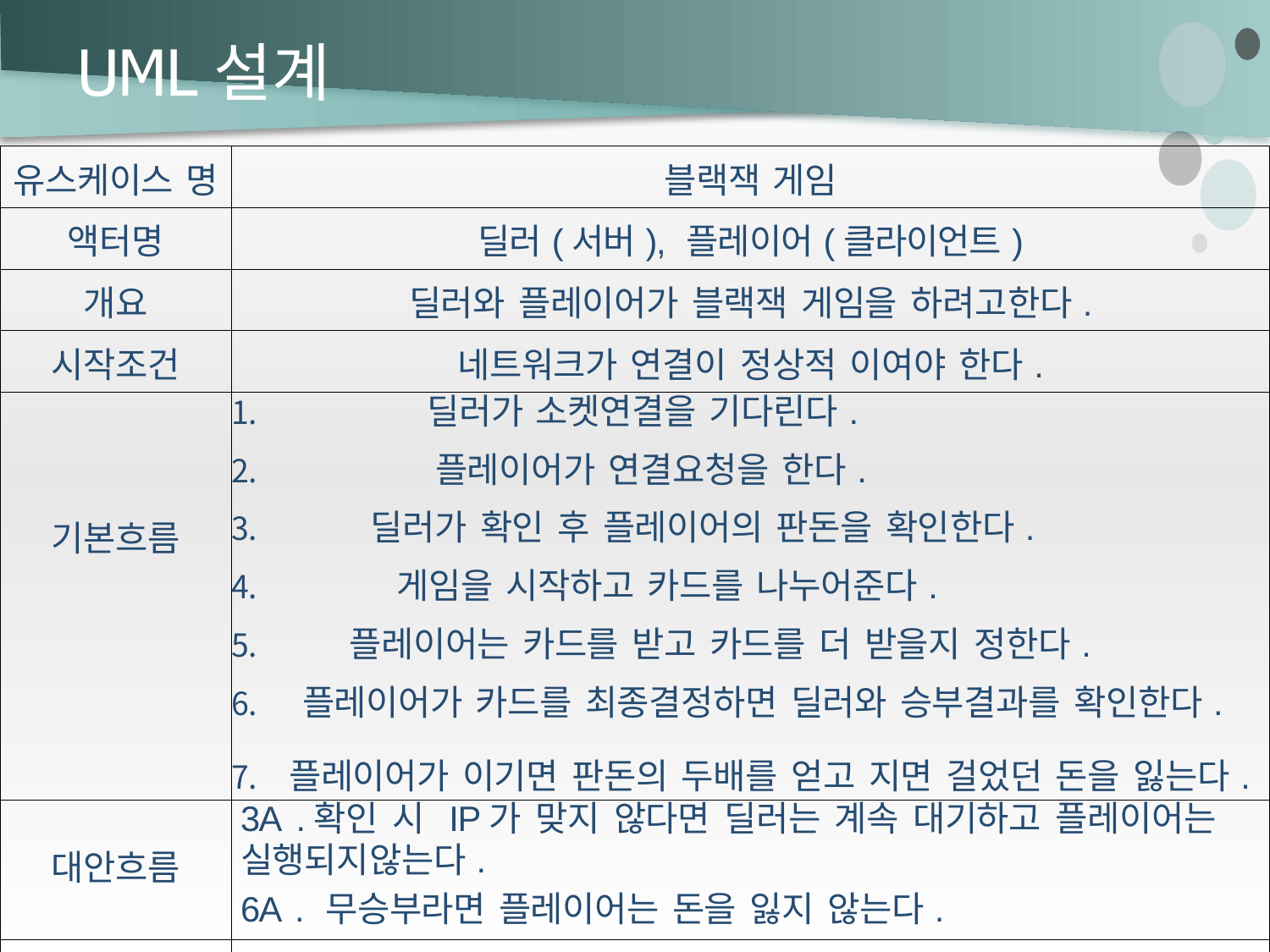

# UML설계
| 유스케이스 명 | 블랙잭 게임 |
| --- | --- |
| 액터명 | 딜러(서버), 플레이어(클라이언트) |
| 개요 | 딜러와 플레이어가 블랙잭 게임을 하려고한다. |
| 시작조건 | 네트워크가 연결이 정상적 이여야 한다. |
| 기본흐름 | 딜러가 소켓연결을 기다린다. 플레이어가 연결요청을 한다. 딜러가 확인 후 플레이어의 판돈을 확인한다. 게임을 시작하고 카드를 나누어준다. 플레이어는 카드를 받고 카드를 더 받을지 정한다. 플레이어가 카드를 최종결정하면 딜러와 승부결과를 확인한다. 플레이어가 이기면 판돈의 두배를 얻고 지면 걸었던 돈을 잃는다. |
| 대안흐름 | 3A .확인 시 IP가 맞지 않다면 딜러는 계속 대기하고 플레이어는 실행되지않는다. 6A . 무승부라면 플레이어는 돈을 잃지 않는다. |
| 종료조건 | 승부가 나고 게임은 종료된다. |